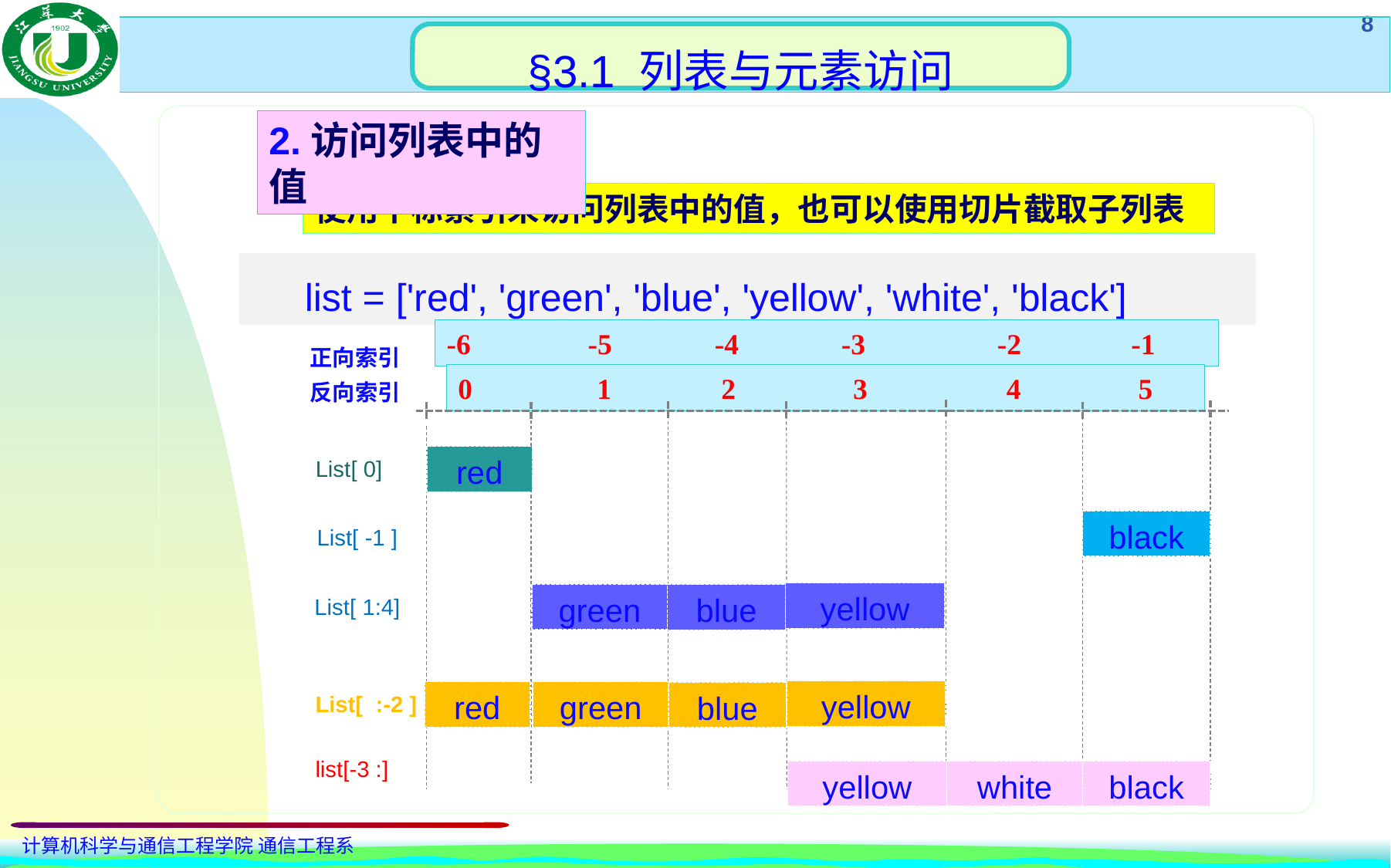

§3.1 列表与元素访问
2.访问列表中的值
使用下标索引来访问列表中的值，也可以使用切片截取子列表
     list = ['red', 'green', 'blue', 'yellow', 'white', 'black']
-6                -5              -4              -3                  -2               -1
正向索引
反向索引
0                 1               2                3                   4                5
red
List[ 0]
black
List[ -1 ]
yellow
green
blue
List[ 1:4]
yellow
red
green
blue
List[  :-2 ]
list[-3 :]
yellow
white
black